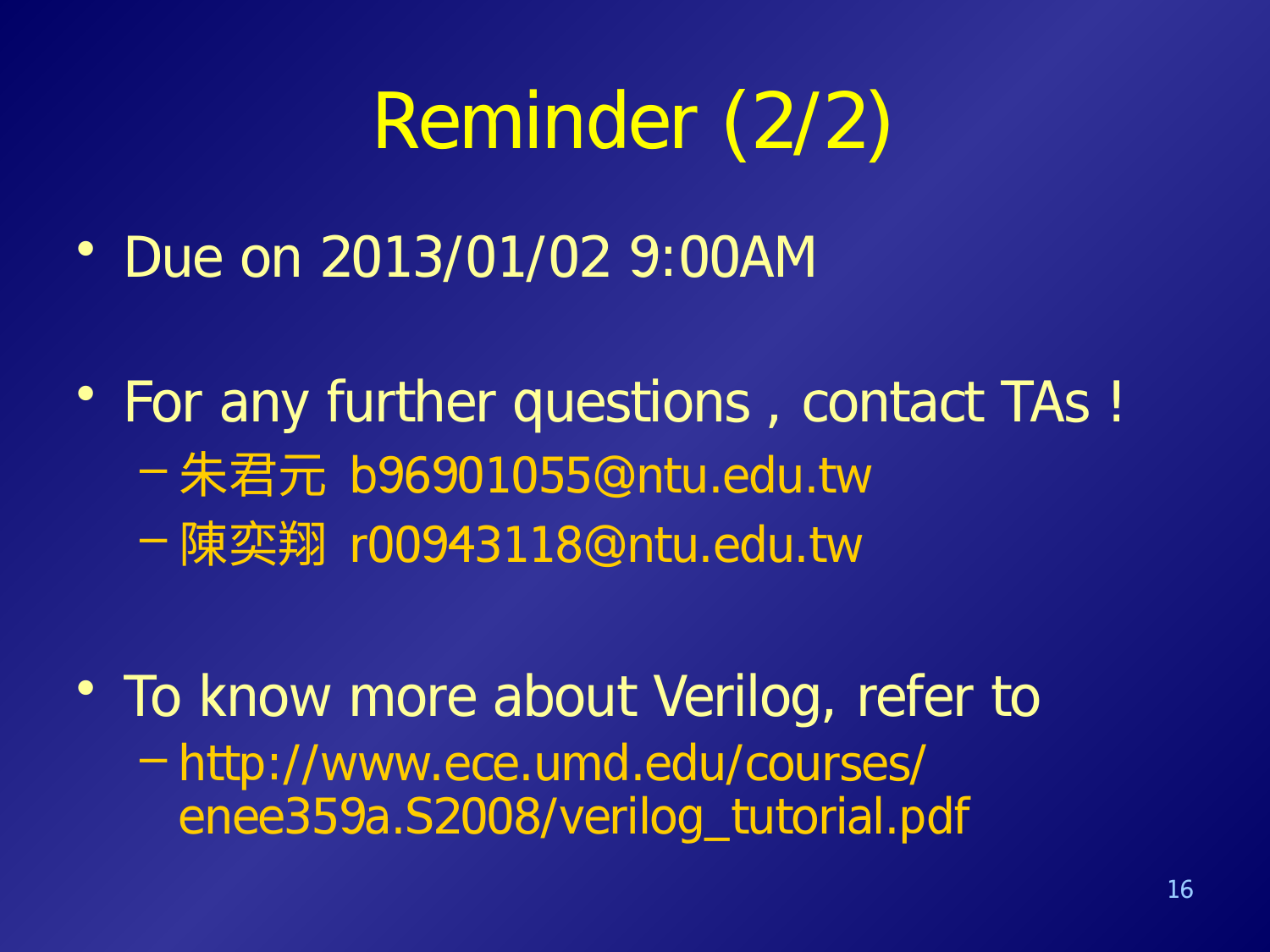

# Reminder (2/2)
Due on 2013/01/02 9:00AM

For any further questions , contact TAs !
朱君元 b96901055@ntu.edu.tw
陳奕翔 r00943118@ntu.edu.tw

To know more about Verilog, refer to
http://www.ece.umd.edu/courses/enee359a.S2008/verilog_tutorial.pdf
16